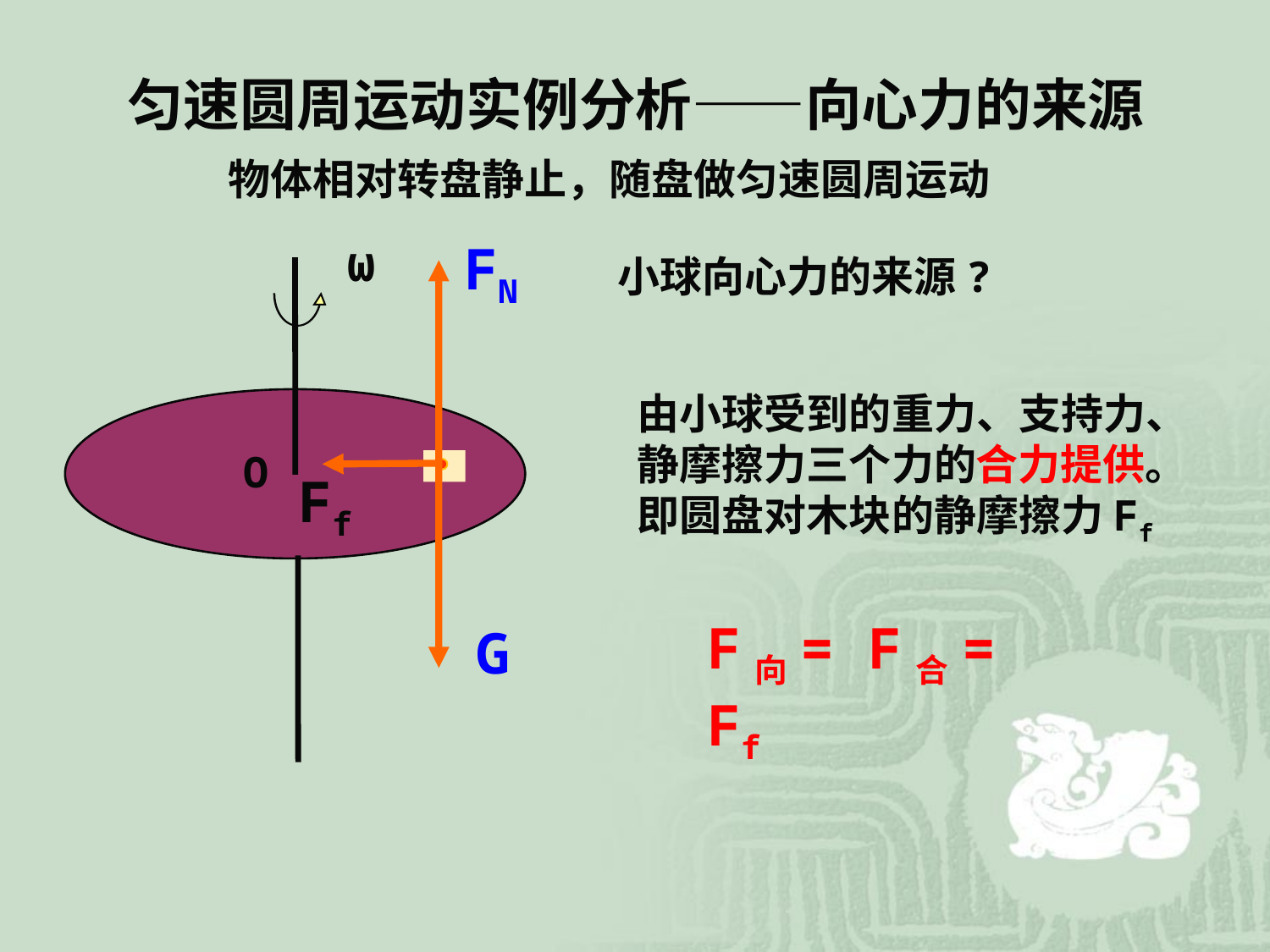

匀速圆周运动实例分析——向心力的来源
物体相对转盘静止，随盘做匀速圆周运动
ω

O

FN
小球向心力的来源?

由小球受到的重力、支持力、静摩擦力三个力的合力提供。
即圆盘对木块的静摩擦力Ff

Ff

F向= F合= Ff
G